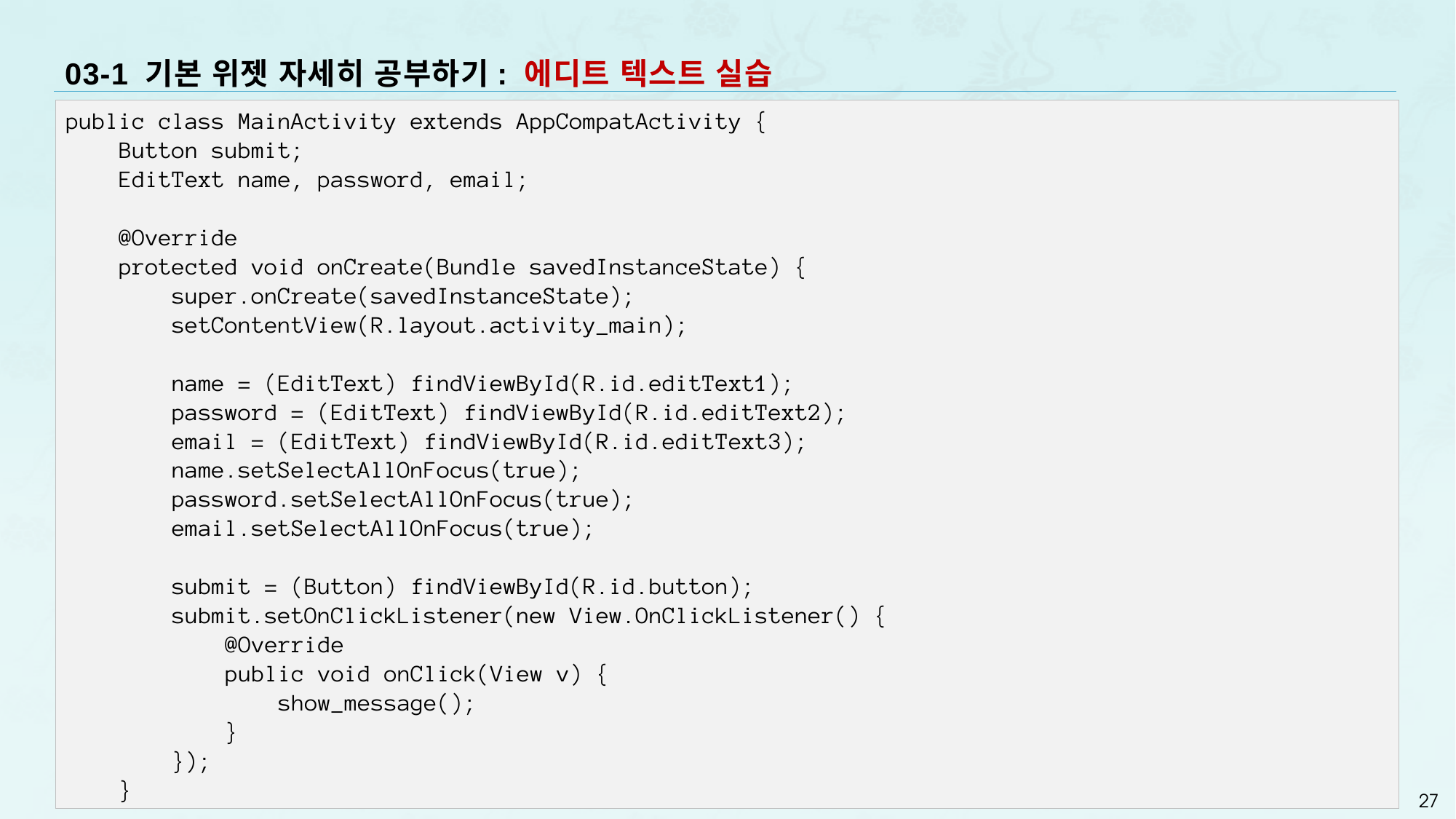

# 03-1 기본 위젯 자세히 공부하기: 에디트 텍스트 실습

public class MainActivity extends AppCompatActivity {
    Button submit;
    EditText name, password, email;

    @Override
    protected void onCreate(Bundle savedInstanceState) {
        super.onCreate(savedInstanceState);
        setContentView(R.layout.activity_main);

        name = (EditText) findViewById(R.id.editText1);
        password = (EditText) findViewById(R.id.editText2);
        email = (EditText) findViewById(R.id.editText3);
        name.setSelectAllOnFocus(true);
        password.setSelectAllOnFocus(true);
        email.setSelectAllOnFocus(true);

        submit = (Button) findViewById(R.id.button);
        submit.setOnClickListener(new View.OnClickListener() {
            @Override
            public void onClick(View v) {
                show_message();
            }
        });
    }
27